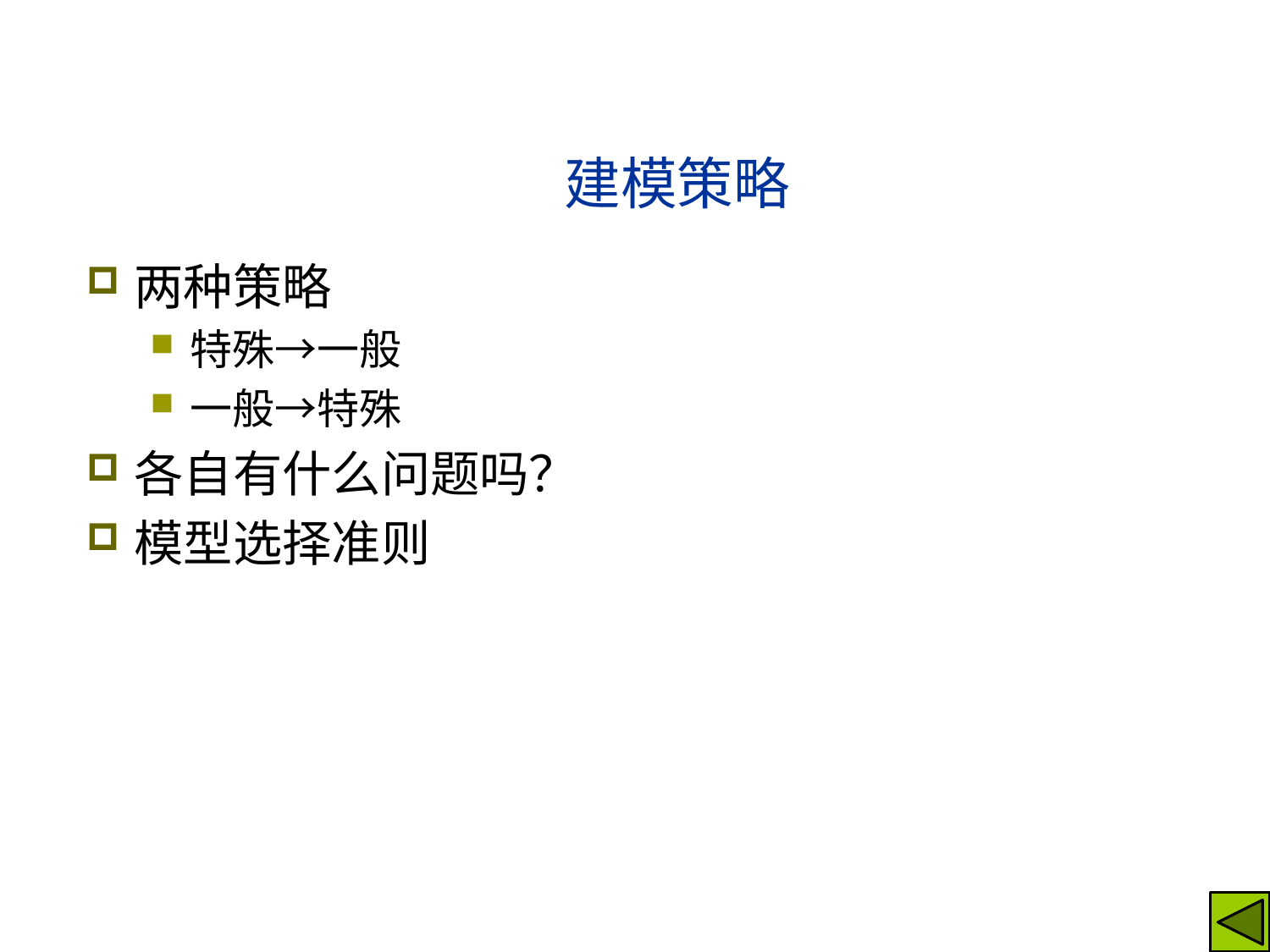

# 建模策略
两种策略
特殊→一般
一般→特殊
各自有什么问题吗？
模型选择准则